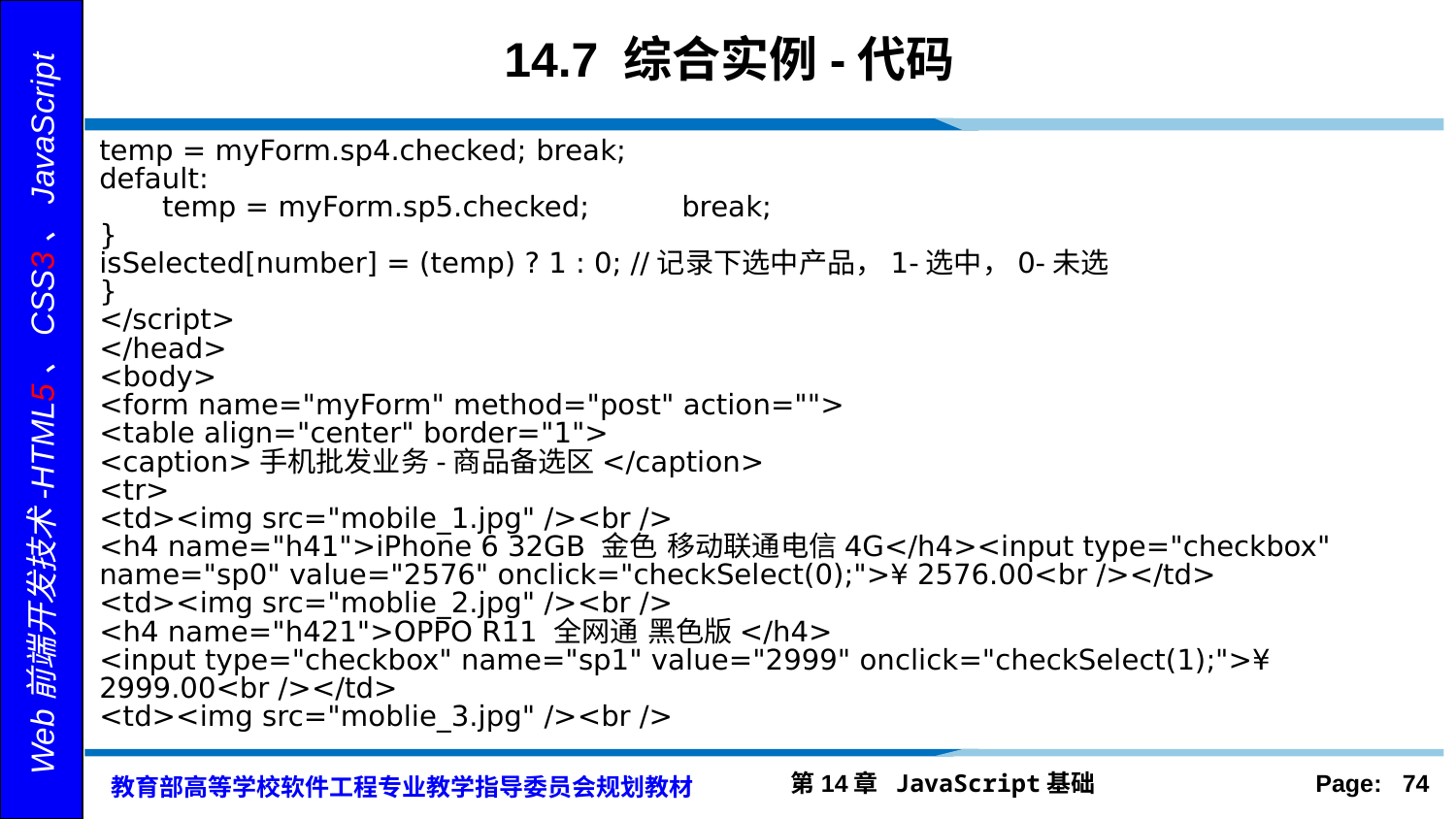

14.7 综合实例-代码
temp = myForm.sp4.checked;	break;
default:
       temp = myForm.sp5.checked;	break;
}
isSelected[number] = (temp) ? 1 : 0; //记录下选中产品，1-选中，0-未选
}
</script>
</head>
<body>
<form name="myForm" method="post" action="">
<table align="center" border="1">
<caption>手机批发业务-商品备选区</caption>
<tr>
<td><img src="mobile_1.jpg" /><br />
<h4 name="h41">iPhone 6 32GB 金色 移动联通电信4G</h4><input type="checkbox" name="sp0" value="2576" onclick="checkSelect(0);">¥ 2576.00<br /></td>
<td><img src="moblie_2.jpg" /><br />
<h4 name="h421">OPPO R11 全网通 黑色版</h4>
<input type="checkbox" name="sp1" value="2999" onclick="checkSelect(1);">¥ 2999.00<br /></td>
<td><img src="moblie_3.jpg" /><br />